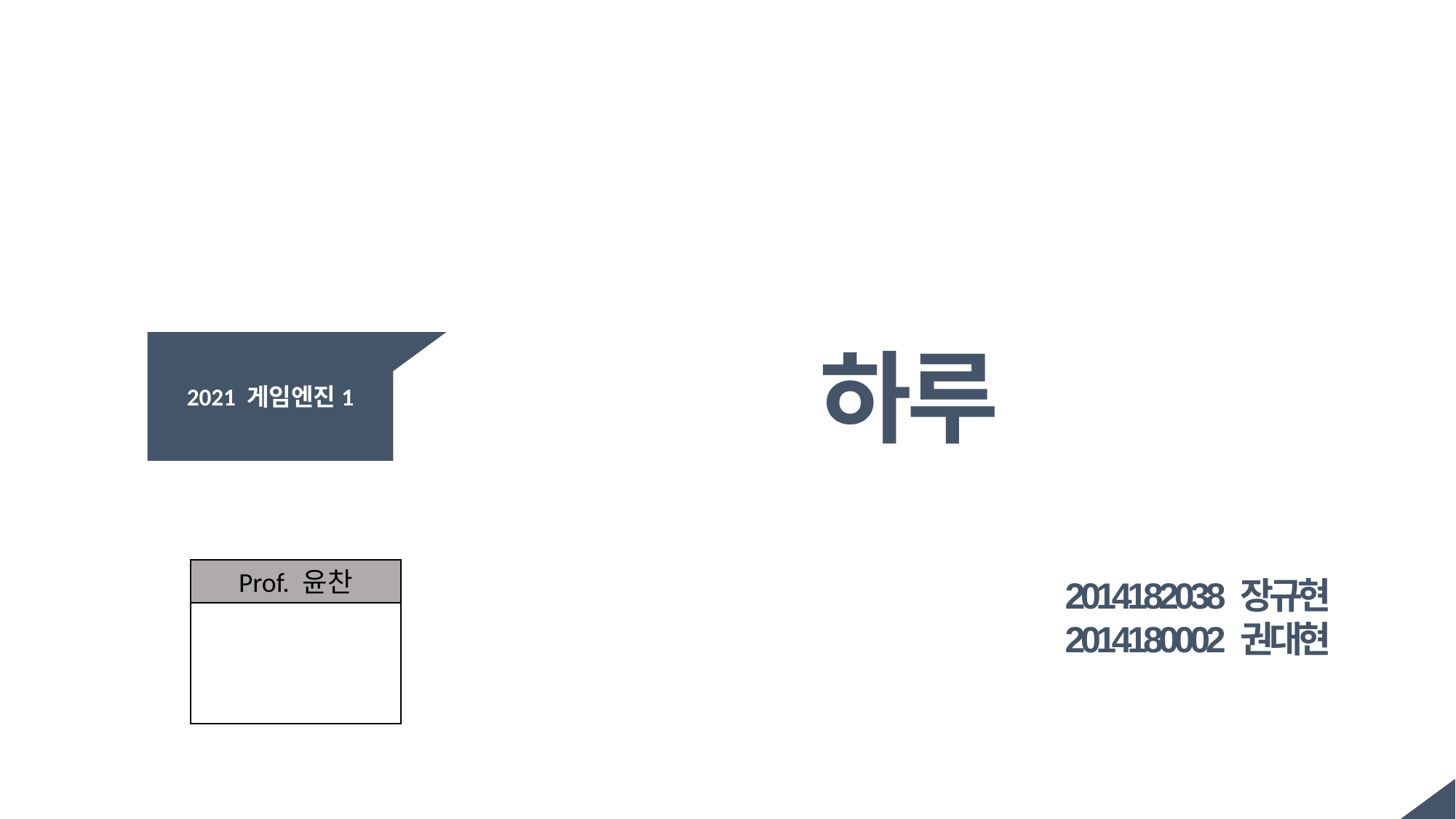

2021 게임엔진1
하루
Prof. 윤찬
2014182038 장규현
2014180002 권대현